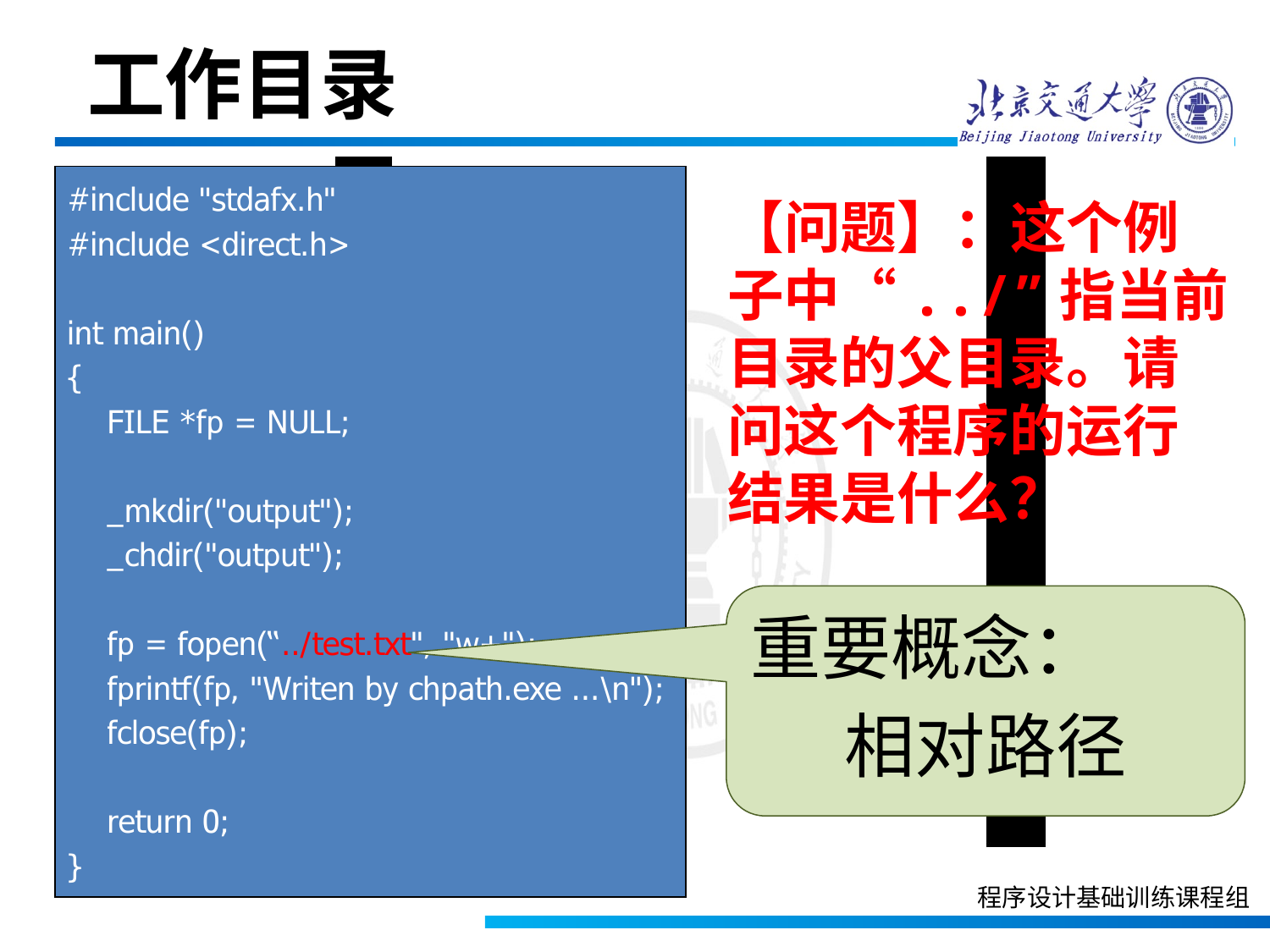

工作目录
#include "stdafx.h"
#include <direct.h>

int main()
{
    FILE *fp = NULL;

    _mkdir("output");
    _chdir("output");

    fp = fopen(“../test.txt", "w+");
    fprintf(fp, "Writen by chpath.exe ...\n");
    fclose(fp);

    return 0;
}
【问题】：这个例子中“../”指当前目录的父目录。请问这个程序的运行结果是什么？
重要概念：
相对路径
程序设计基础训练课程组